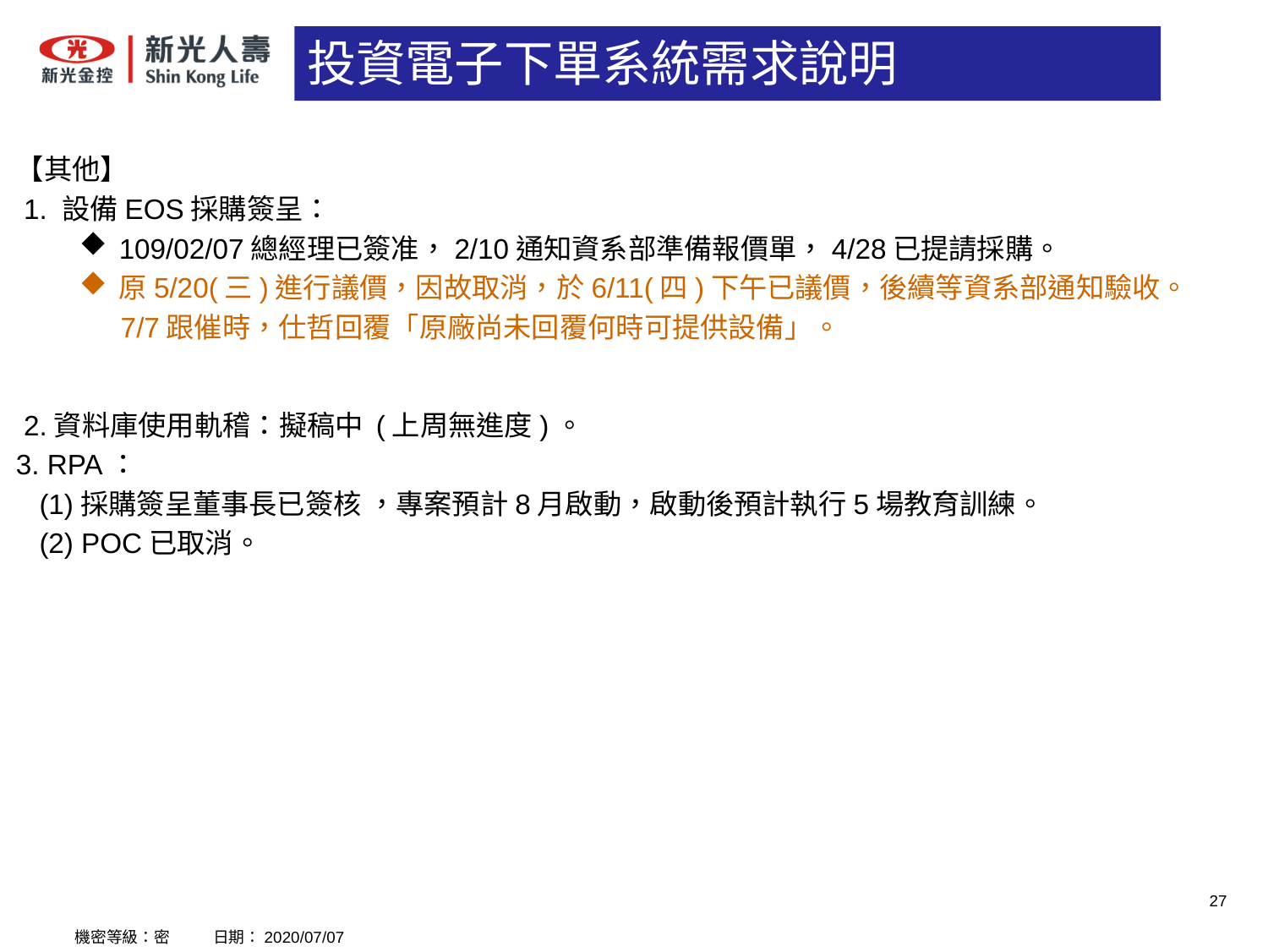

# 投資電子下單系統需求說明

【其他】
 1. 設備EOS採購簽呈：
109/02/07總經理已簽准，2/10通知資系部準備報價單，4/28已提請採購。
原5/20(三)進行議價，因故取消，於6/11(四)下午已議價，後續等資系部通知驗收。
　 7/7跟催時，仕哲回覆「原廠尚未回覆何時可提供設備」。

 2.資料庫使用軌稽：擬稿中 (上周無進度)。
3. RPA：
   (1)採購簽呈董事長已簽核 ，專案預計8月啟動，啟動後預計執行5場教育訓練。
   (2) POC已取消。

機密等級：密            日期：2020/07/07